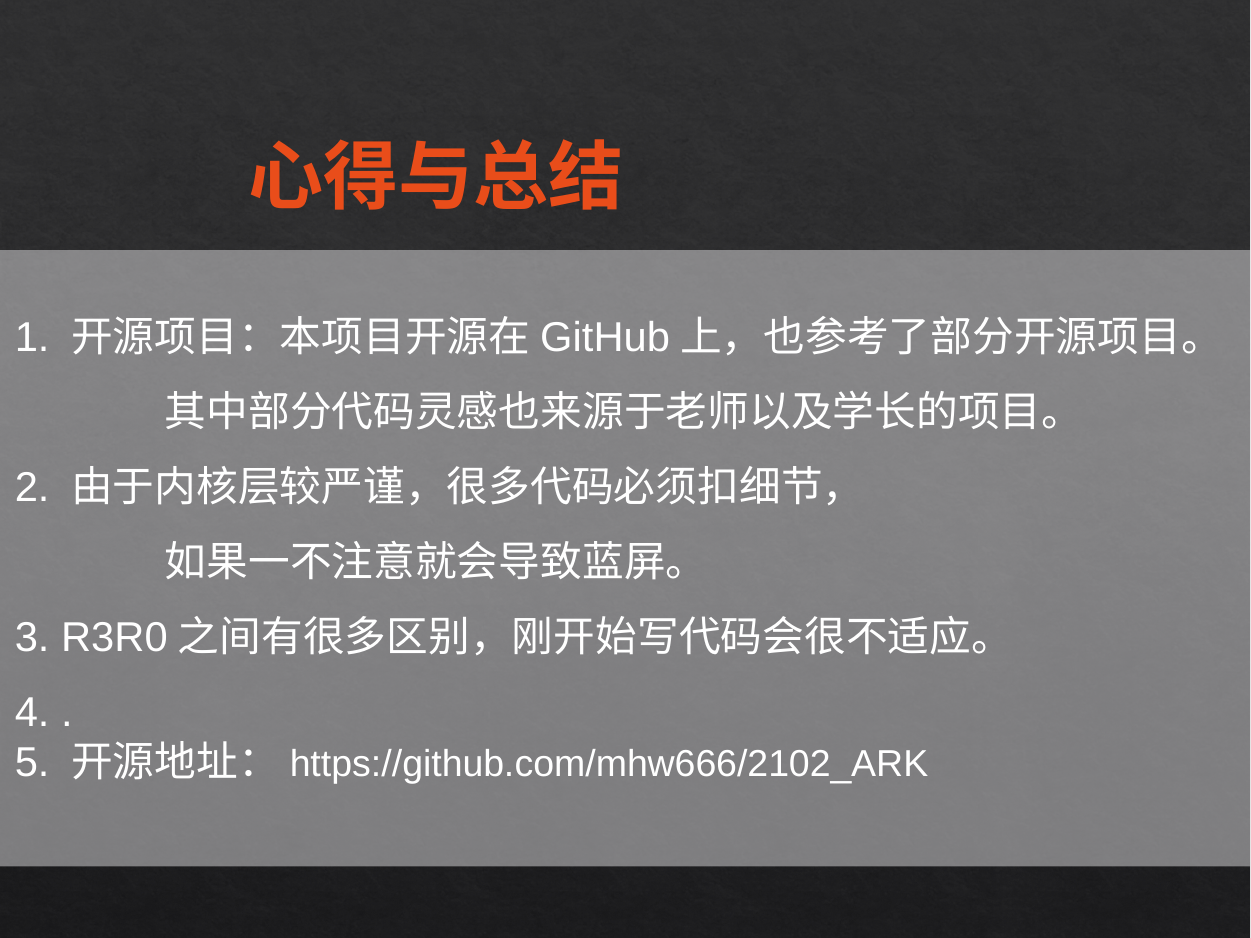

心得与总结
1. 开源项目：本项目开源在GitHub上，也参考了部分开源项目。
	其中部分代码灵感也来源于老师以及学长的项目。
2. 由于内核层较严谨，很多代码必须扣细节，
	如果一不注意就会导致蓝屏。
3. R3R0之间有很多区别，刚开始写代码会很不适应。
4. .
5. 开源地址：https://github.com/mhw666/2102_ARK